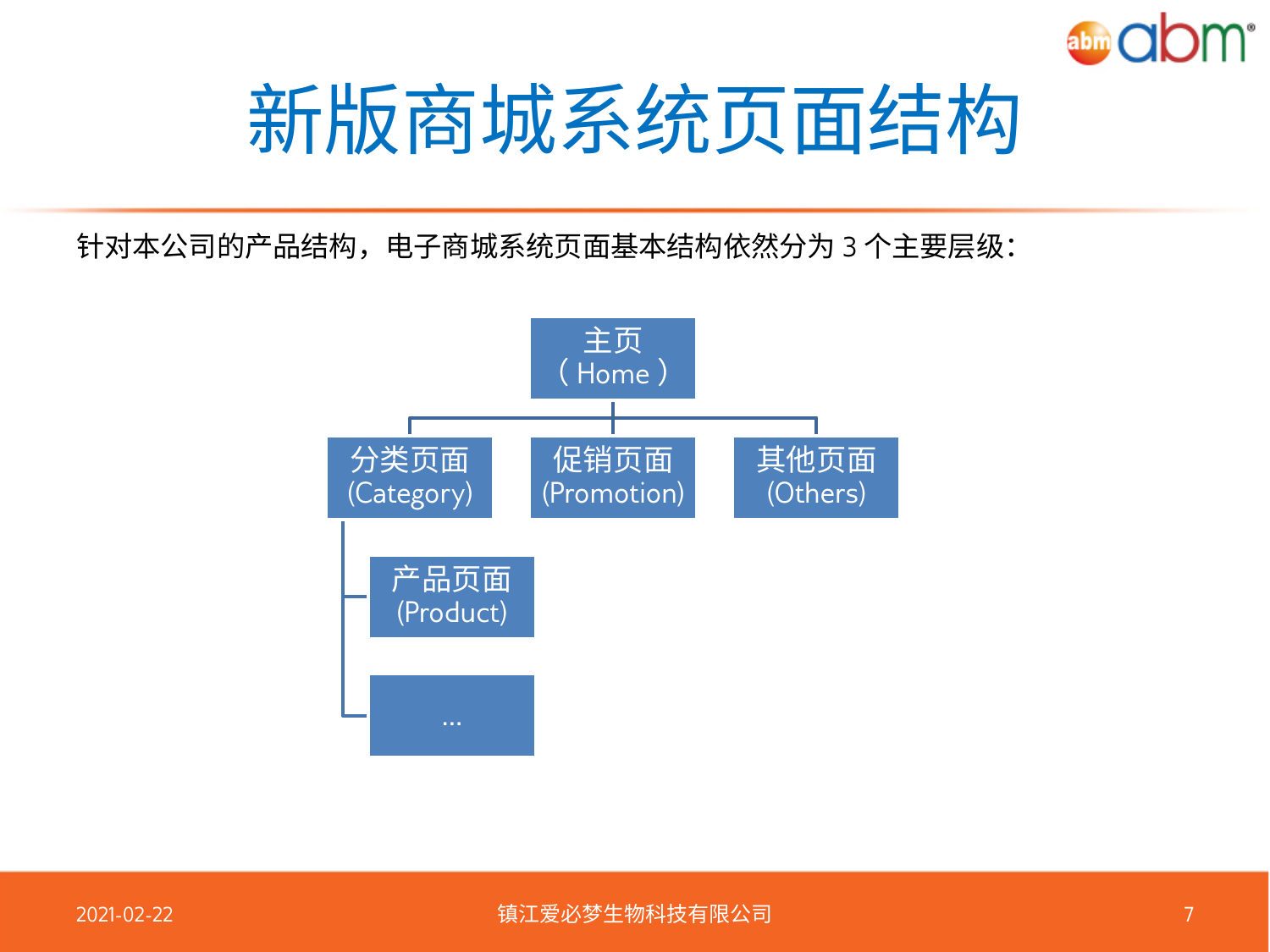

# 新版商城系统页面结构
针对本公司的产品结构，电子商城系统页面基本结构依然分为3个主要层级：

主页 （Home）
分类页面 (Category)
产品页面 (Product)
…
促销页面 (Promotion)
其他页面 (Others)
2021-02-22
镇江爱必梦生物科技有限公司
7